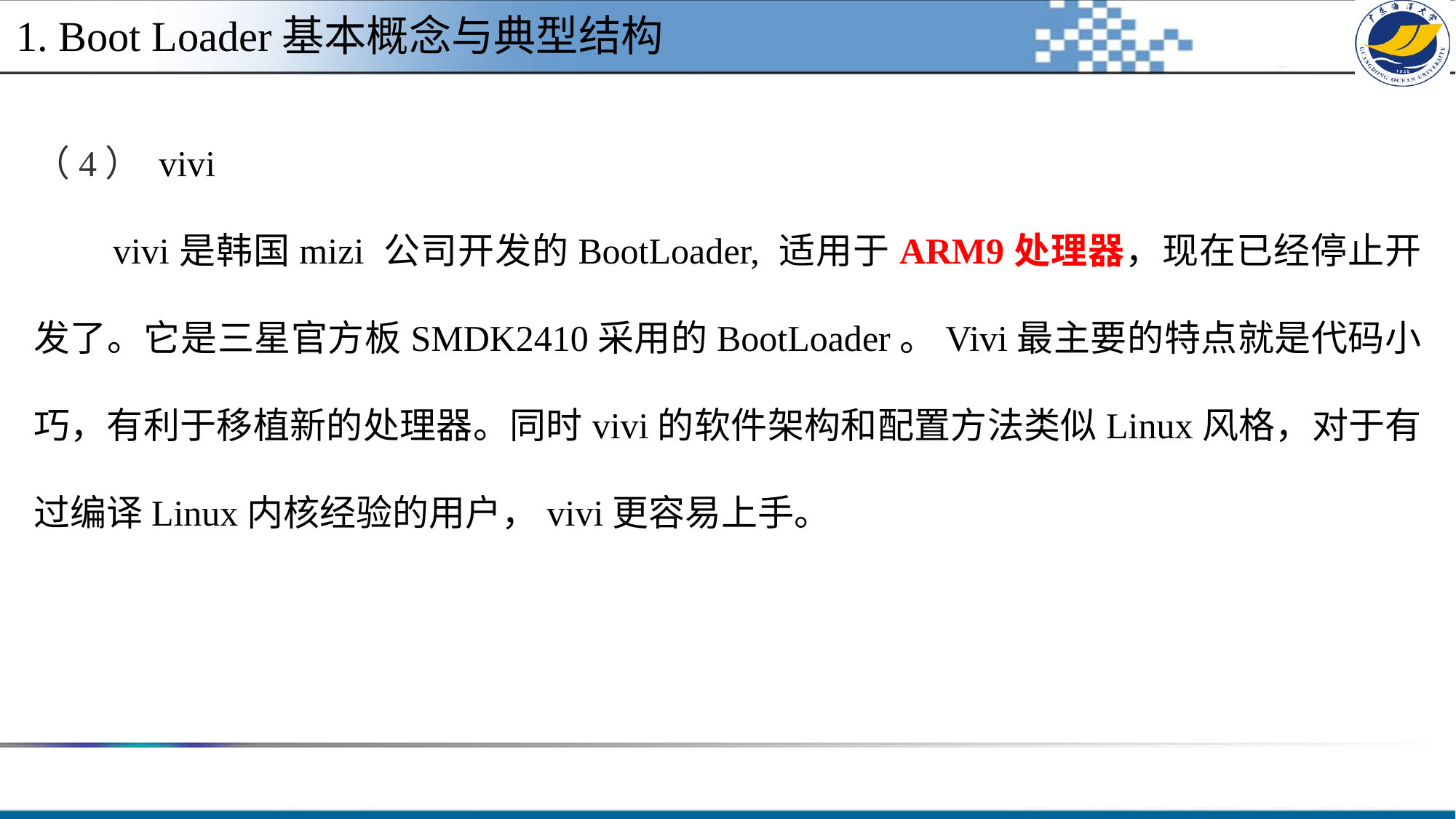

1. Boot Loader基本概念与典型结构
（4） vivi
        vivi是韩国mizi 公司开发的BootLoader, 适用于ARM9处理器，现在已经停止开发了。它是三星官方板SMDK2410采用的BootLoader。Vivi最主要的特点就是代码小巧，有利于移植新的处理器。同时vivi的软件架构和配置方法类似Linux风格，对于有过编译Linux内核经验的用户，vivi更容易上手。